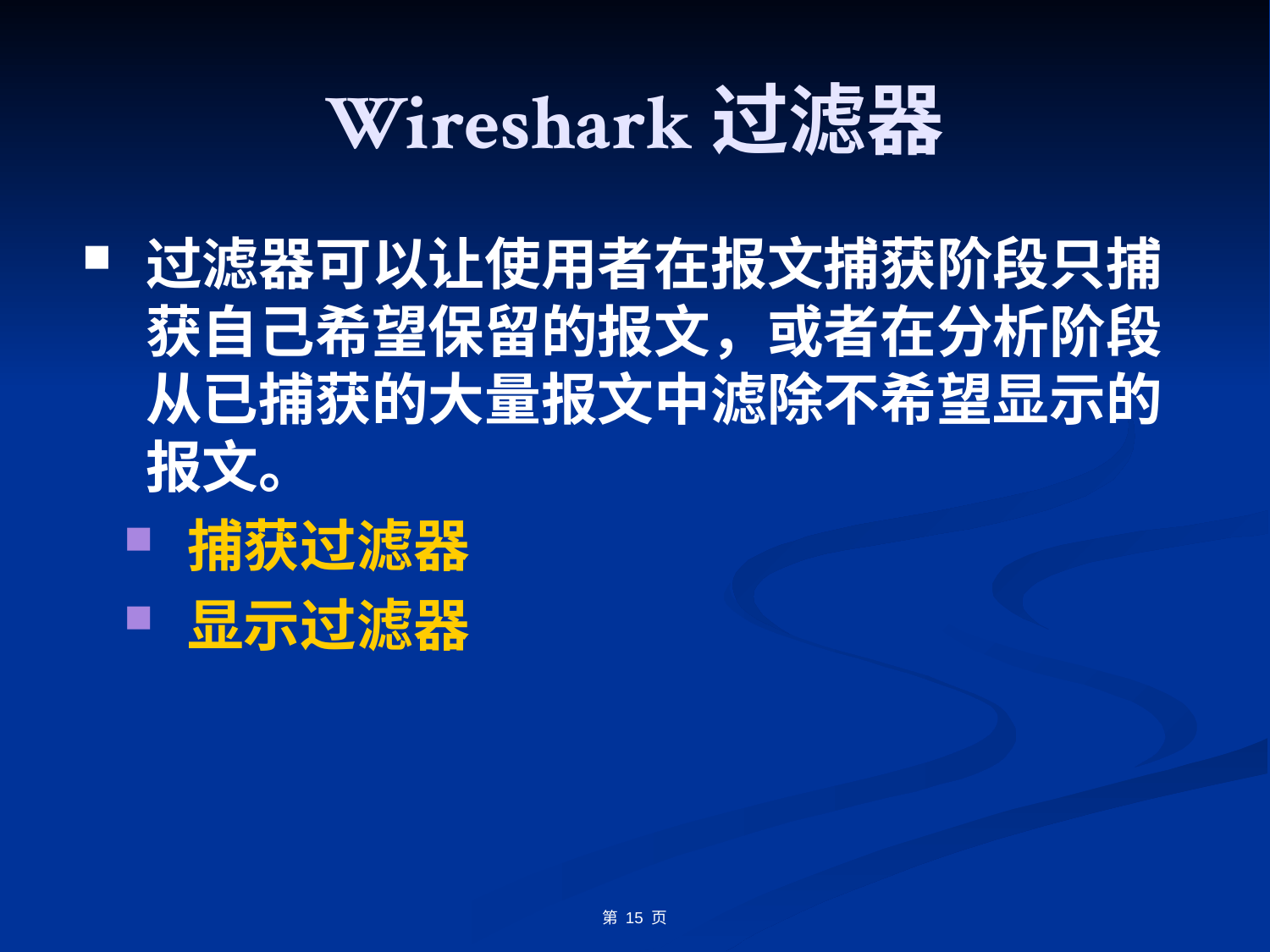

# Wireshark过滤器
过滤器可以让使用者在报文捕获阶段只捕获自己希望保留的报文，或者在分析阶段从已捕获的大量报文中滤除不希望显示的报文。
捕获过滤器
显示过滤器
第 15 页